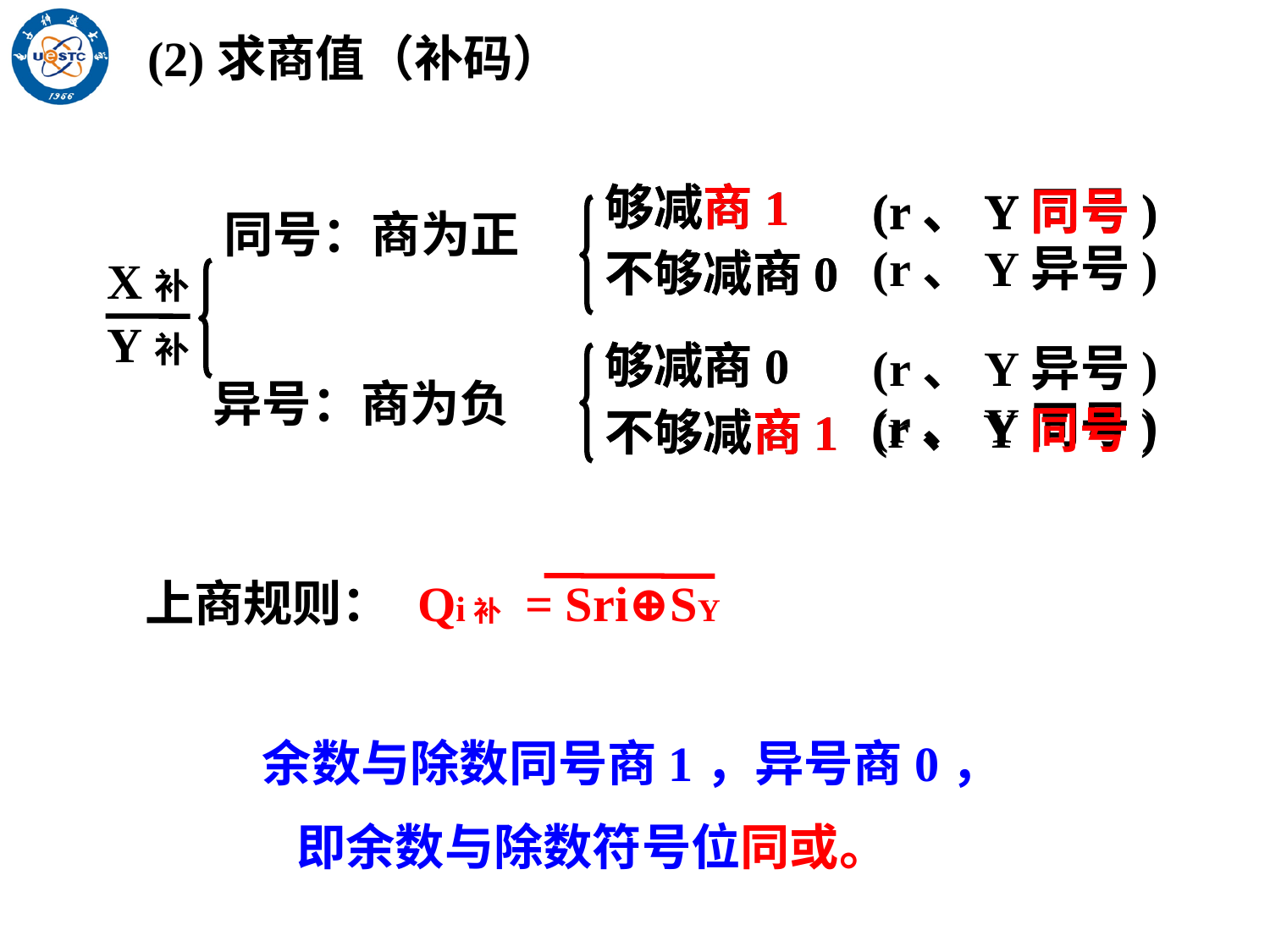

(2)求商值（补码）
够减商1
不够减商0
够减商1
不够减商0
同号：商为正

(r、Y同号)
(r、Y异号)
(r、Y同号)
X补

Y补

够减商0
不够减商1
够减商0
不够减商1
(r、Y异号)
(r、Y同号)
异号：商为负
(r、Y同号)
上商规则：
Qi补 = Sri⊕SY

余数与除数同号商1，异号商0，
  即余数与除数符号位同或。